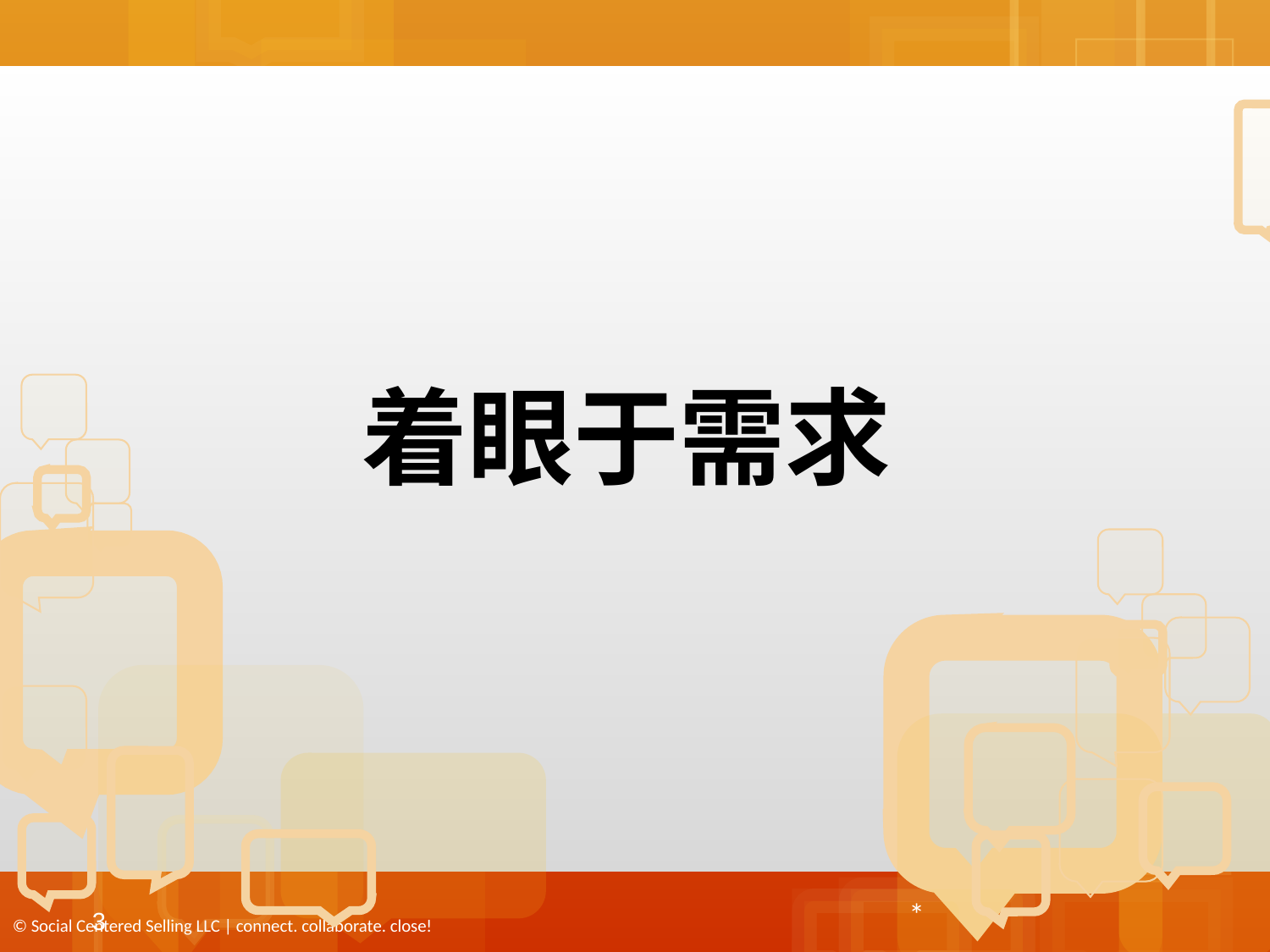

# 着眼于需求

© Social Centered Selling LLC | connect. collaborate. close!
3
*